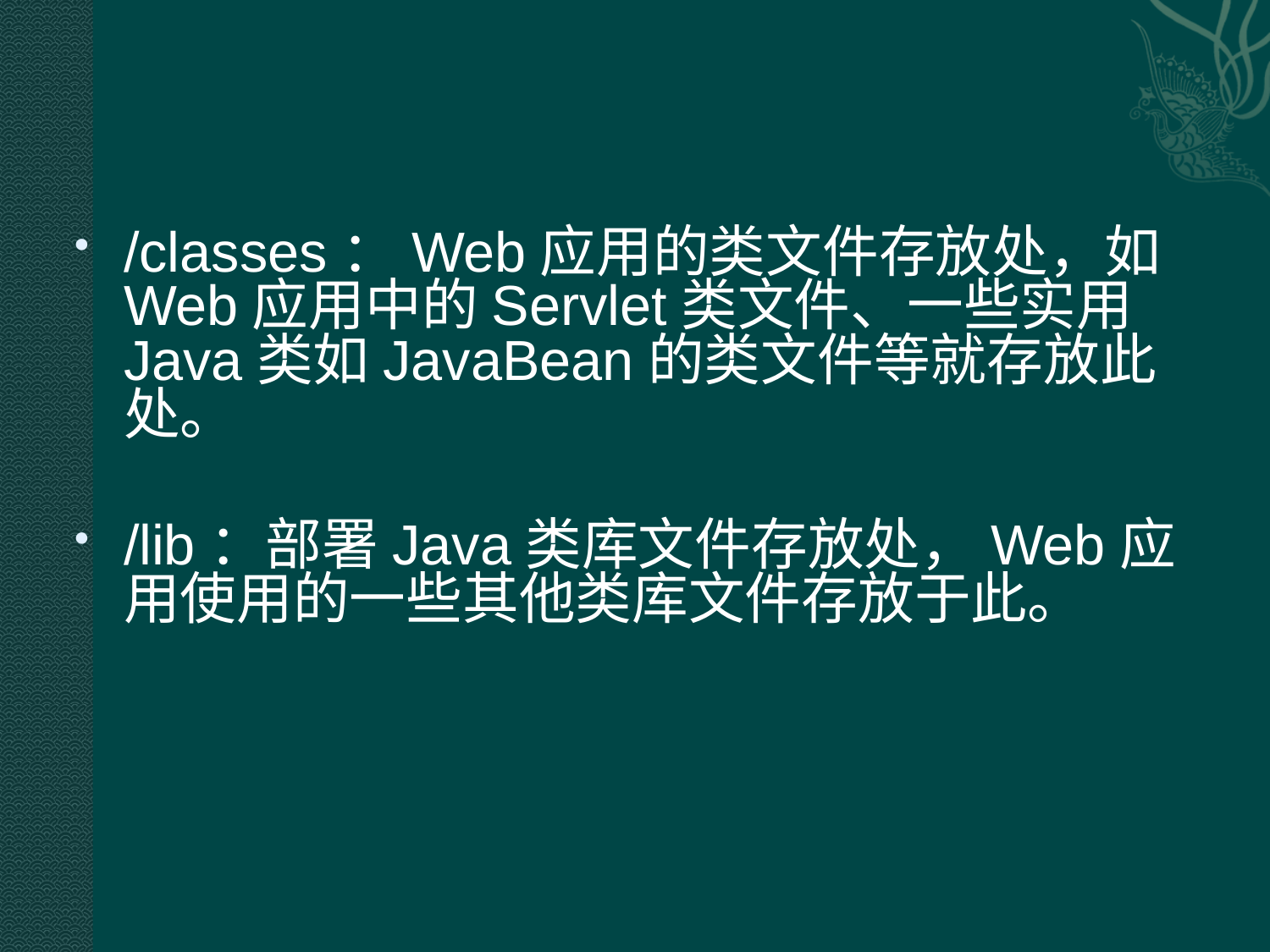

#
/classes：Web应用的类文件存放处，如Web应用中的Servlet类文件、一些实用Java类如JavaBean的类文件等就存放此处。

/lib：部署Java类库文件存放处，Web应用使用的一些其他类库文件存放于此。